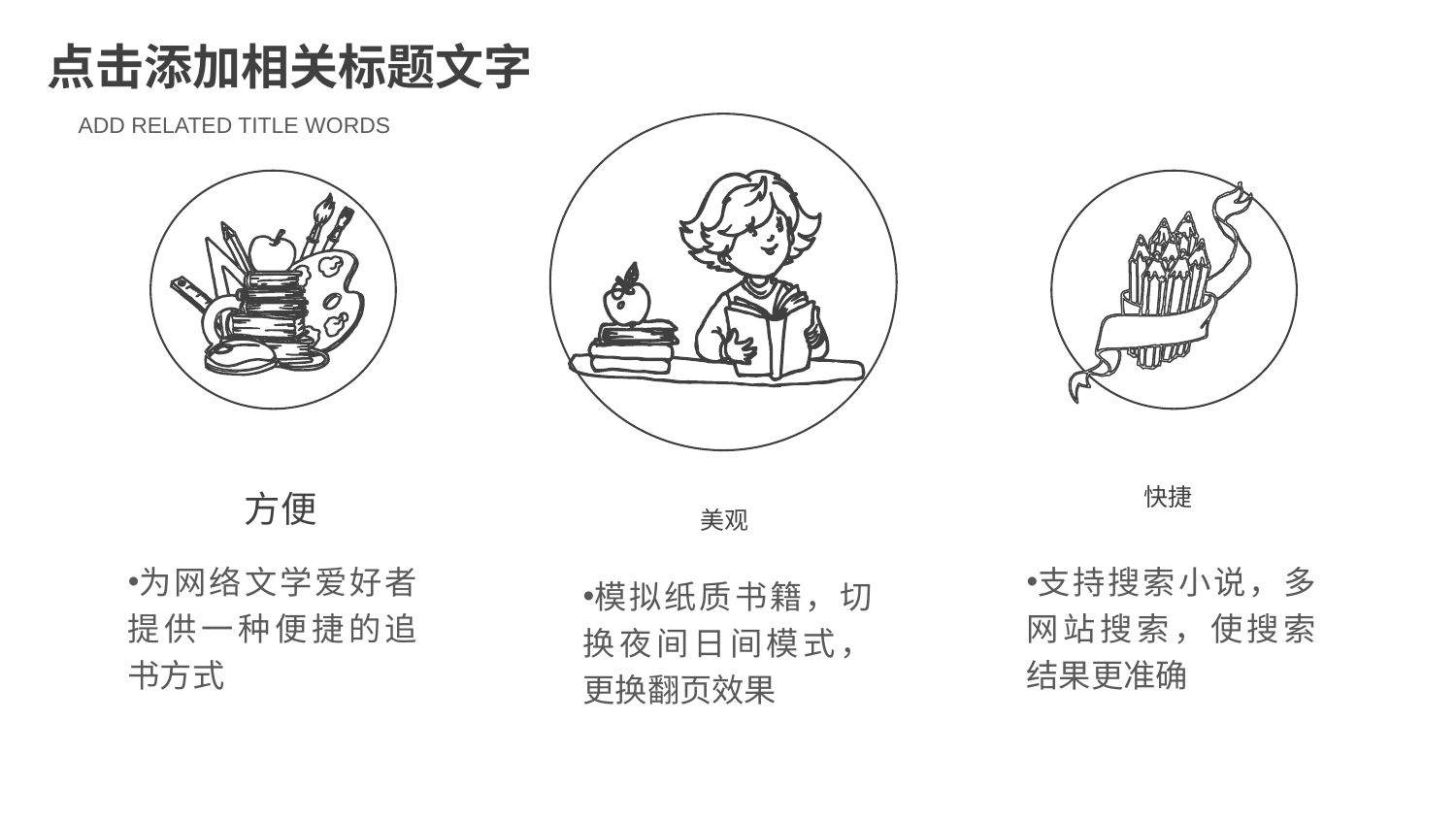

快捷
方便
美观
为网络文学爱好者提供一种便捷的追书方式

支持搜索小说，多网站搜索，使搜索结果更准确
模拟纸质书籍，切换夜间日间模式，更换翻页效果